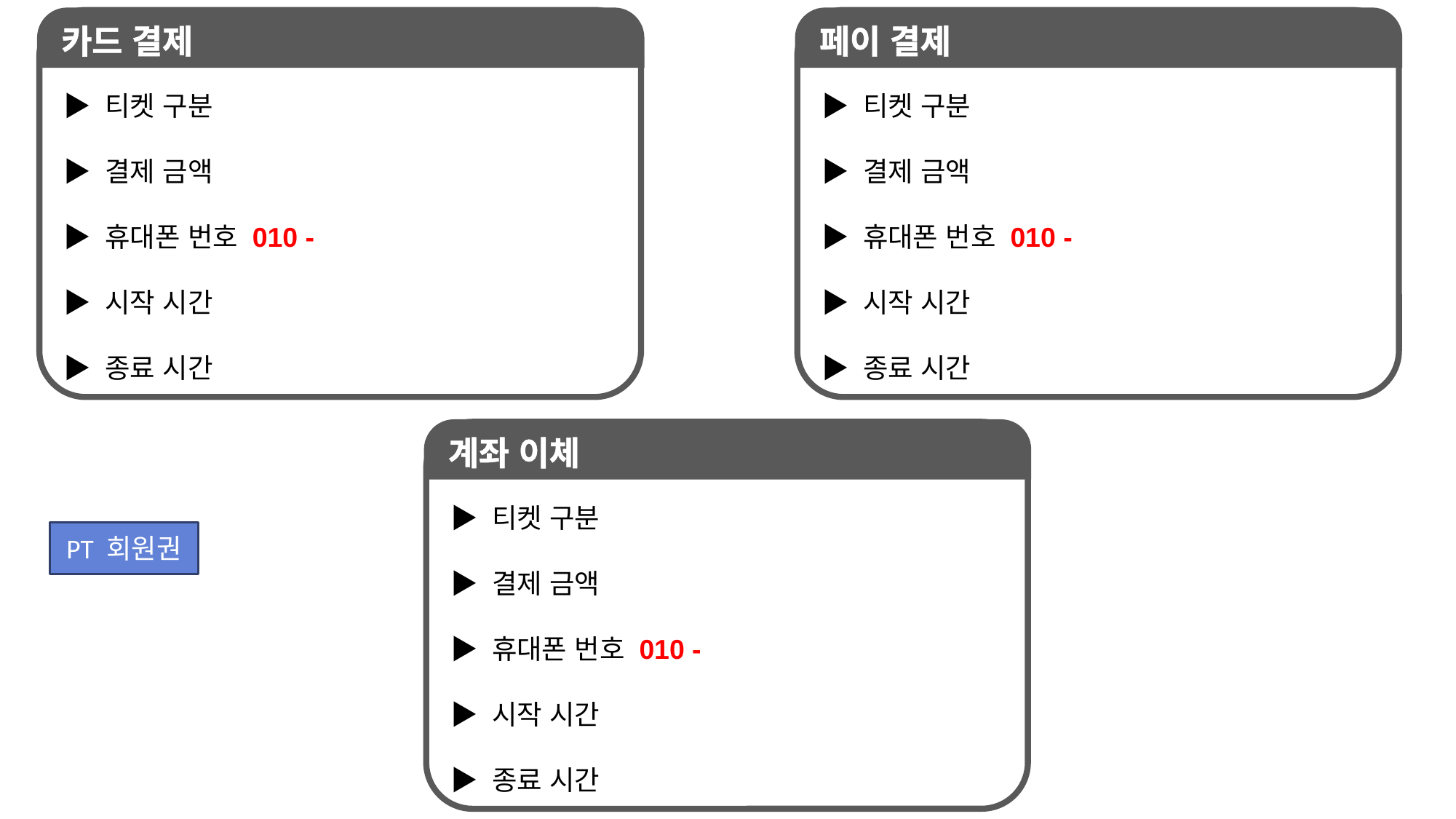

▶ 티켓 구분

▶ 결제 금액 10,000

▶ 휴대폰 번호 010 -

▶ 시작 시간

▶ 종료 시간
페이 결제

▶ 티켓 구분

▶ 결제 금액 10,000

▶ 휴대폰 번호 010 -

▶ 시작 시간

▶ 종료 시간
카드 결제

▶ 티켓 구분

▶ 결제 금액 9,000

▶ 휴대폰 번호 010 -

▶ 시작 시간

▶ 종료 시간
계좌 이체
PT 회원권